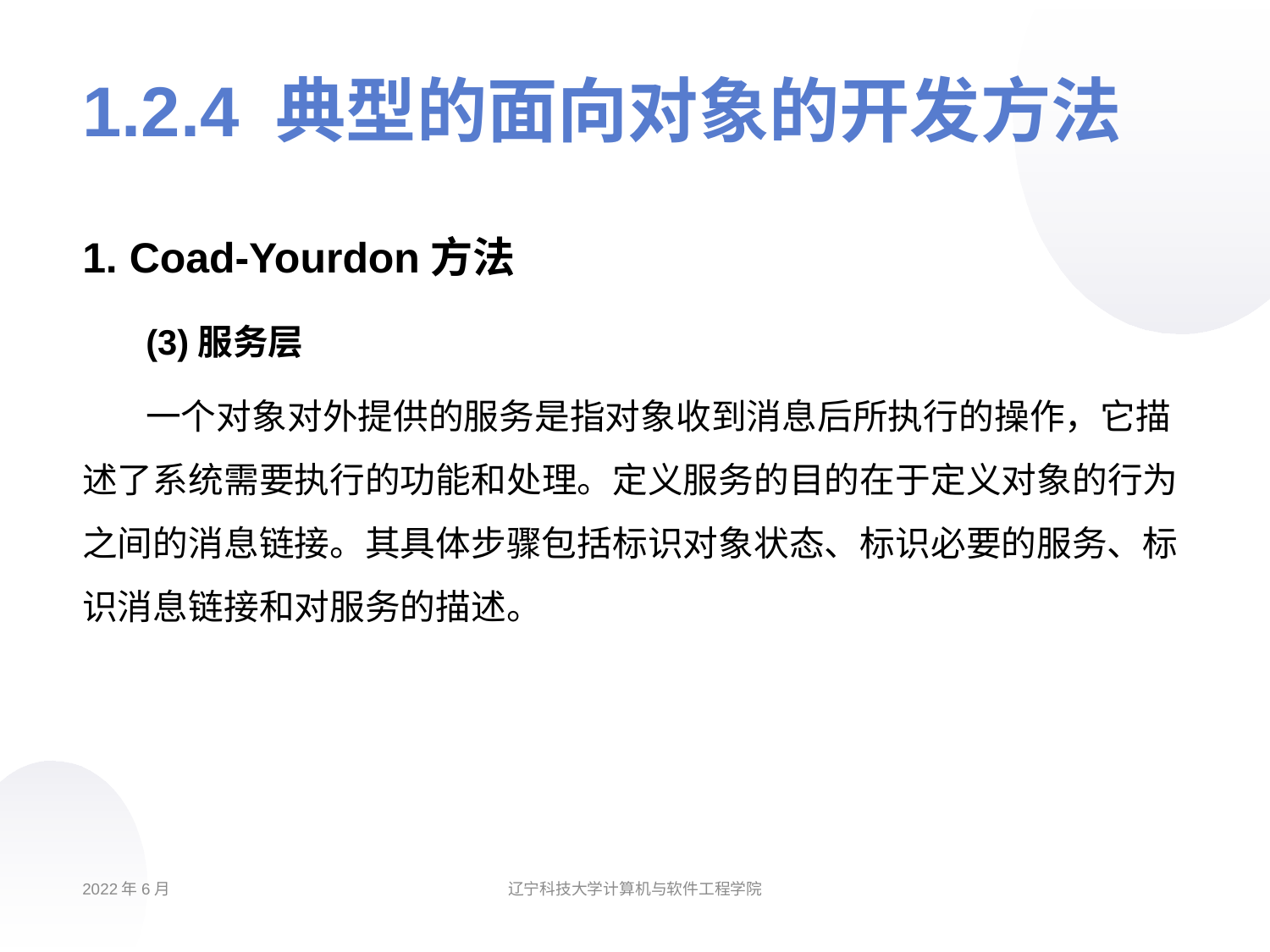

# 1.2.4 典型的面向对象的开发方法
1. Coad-Yourdon方法
(3)服务层
一个对象对外提供的服务是指对象收到消息后所执行的操作，它描述了系统需要执行的功能和处理。定义服务的目的在于定义对象的行为之间的消息链接。其具体步骤包括标识对象状态、标识必要的服务、标识消息链接和对服务的描述。

2022年6月
辽宁科技大学计算机与软件工程学院
126